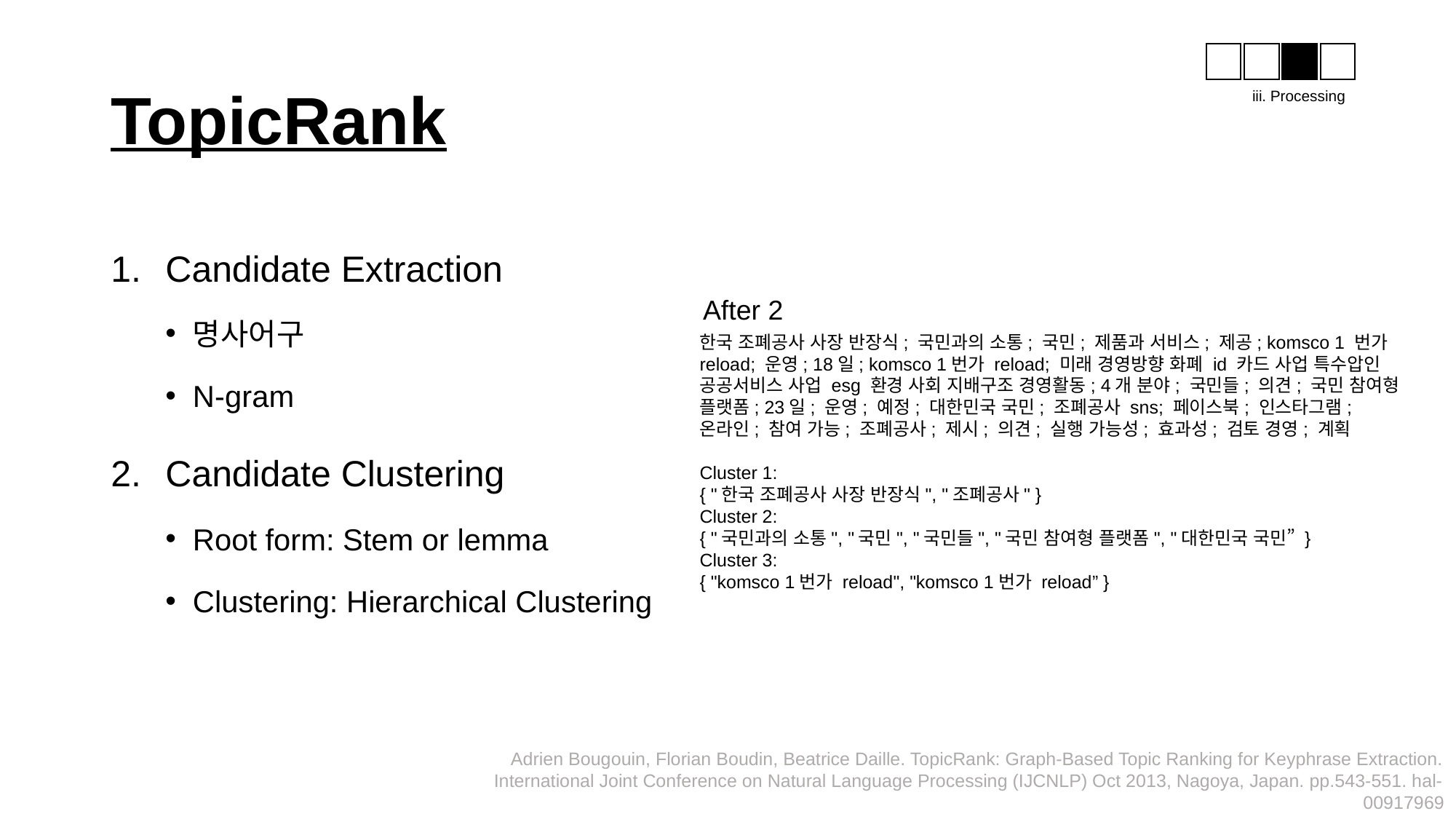

# TopicRank

iii. Processing
Candidate Extraction
명사어구
N-gram
Candidate Clustering
Root form: Stem or lemma
Clustering: Hierarchical Clustering
After 2
한국 조폐공사 사장 반장식; 국민과의 소통; 국민; 제품과 서비스; 제공; komsco 1 번가 reload; 운영; 18일; komsco 1번가 reload; 미래 경영방향 화폐 id 카드 사업 특수압인 공공서비스 사업 esg 환경 사회 지배구조 경영활동; 4개 분야; 국민들; 의견; 국민 참여형 플랫폼; 23일; 운영; 예정; 대한민국 국민; 조폐공사 sns; 페이스북; 인스타그램; 온라인; 참여 가능; 조폐공사; 제시; 의견; 실행 가능성; 효과성; 검토 경영; 계획

Cluster 1:
{ "한국 조폐공사 사장 반장식", "조폐공사" }
Cluster 2:
{ "국민과의 소통", "국민", "국민들", "국민 참여형 플랫폼", "대한민국 국민” }
Cluster 3:
{ "komsco 1번가 reload", "komsco 1번가 reload” }

Adrien Bougouin, Florian Boudin, Beatrice Daille. TopicRank: Graph-Based Topic Ranking for Keyphrase Extraction. International Joint Conference on Natural Language Processing (IJCNLP) Oct 2013, Nagoya, Japan. pp.543-551. hal-00917969